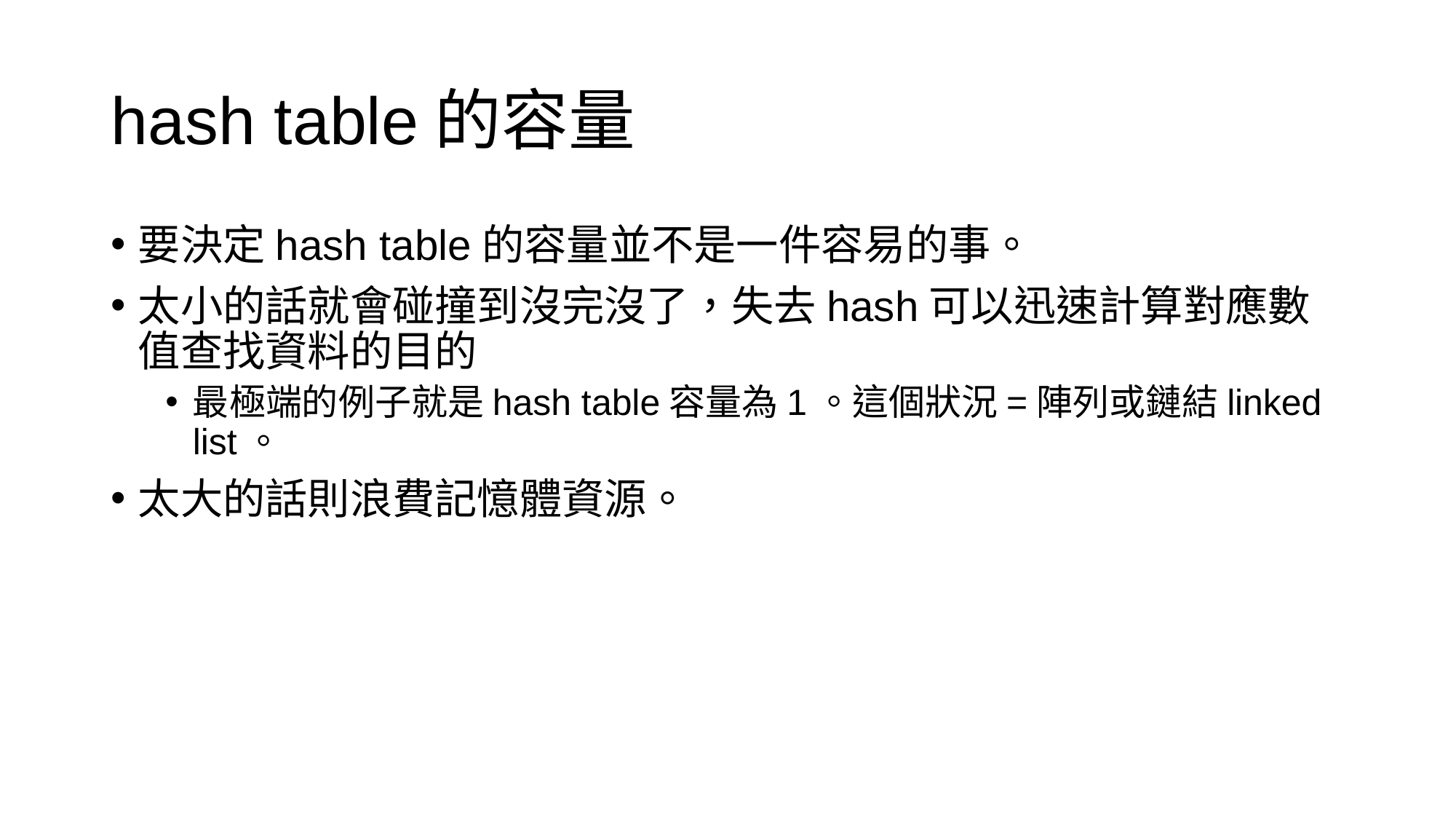

# hash table的容量
要決定hash table的容量並不是一件容易的事。
太小的話就會碰撞到沒完沒了，失去hash可以迅速計算對應數值查找資料的目的
最極端的例子就是hash table容量為1。這個狀況=陣列或鏈結linked list。
太大的話則浪費記憶體資源。